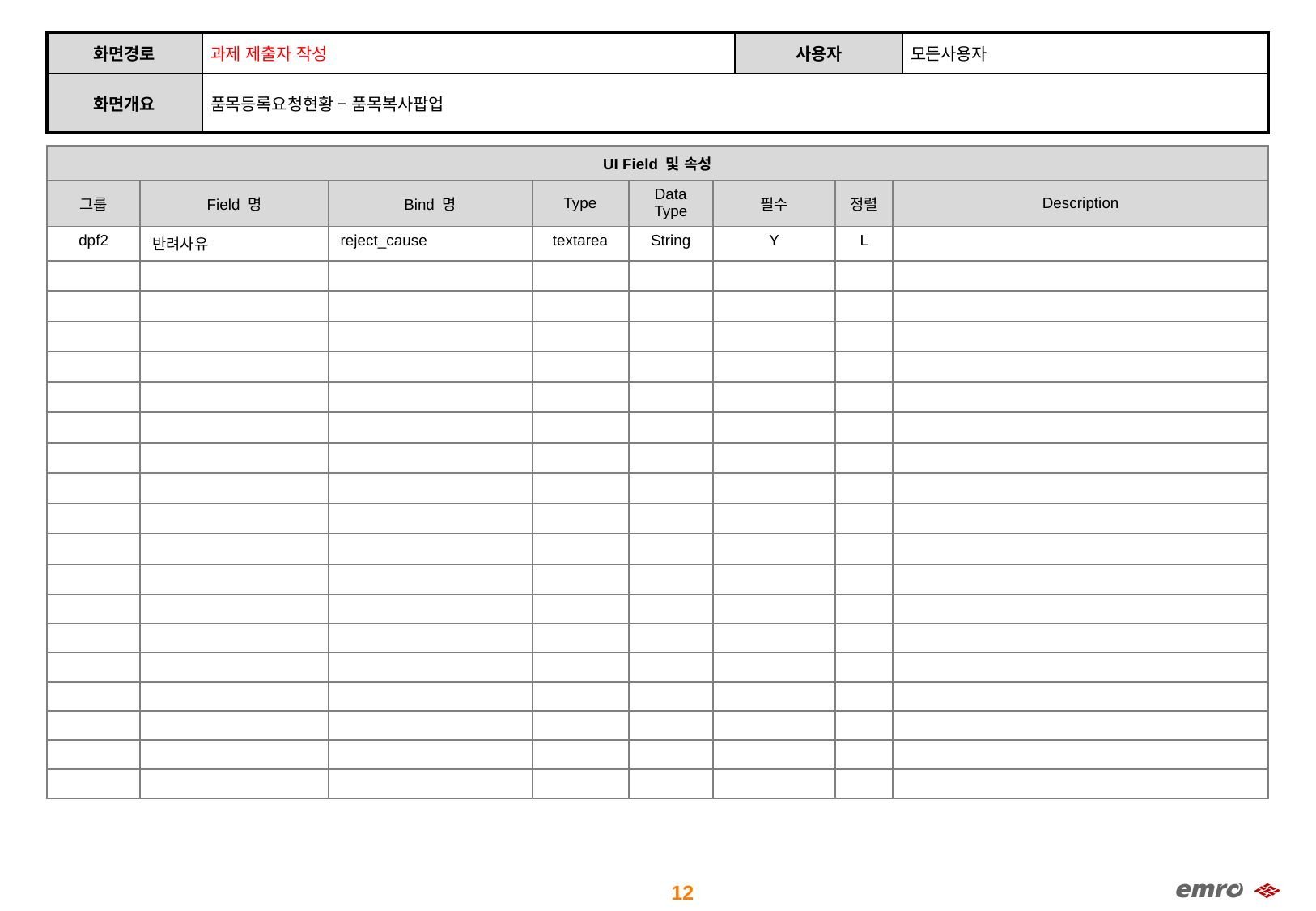

| 화면경로 | 과제 제출자 작성 | 사용자 | 모든사용자 |
| --- | --- | --- | --- |
| 화면개요 | 품목등록요청현황 – 품목복사팝업 |  |  |
| UI Field 및 속성 |  |  |  |  |  |  |  |
| --- | --- | --- | --- | --- | --- | --- | --- |
| 그룹 | Field 명 | Bind 명 | Type | Data Type | 필수 | 정렬 | Description |
| dpf2 | 반려사유 | reject\_cause | textarea | String | Y | L |  |
|  |  |  |  |  |  |  |  |
|  |  |  |  |  |  |  |  |
|  |  |  |  |  |  |  |  |
|  |  |  |  |  |  |  |  |
|  |  |  |  |  |  |  |  |
|  |  |  |  |  |  |  |  |
|  |  |  |  |  |  |  |  |
|  |  |  |  |  |  |  |  |
|  |  |  |  |  |  |  |  |
|  |  |  |  |  |  |  |  |
|  |  |  |  |  |  |  |  |
|  |  |  |  |  |  |  |  |
|  |  |  |  |  |  |  |  |
|  |  |  |  |  |  |  |  |
|  |  |  |  |  |  |  |  |
|  |  |  |  |  |  |  |  |
|  |  |  |  |  |  |  |  |
|  |  |  |  |  |  |  |  |